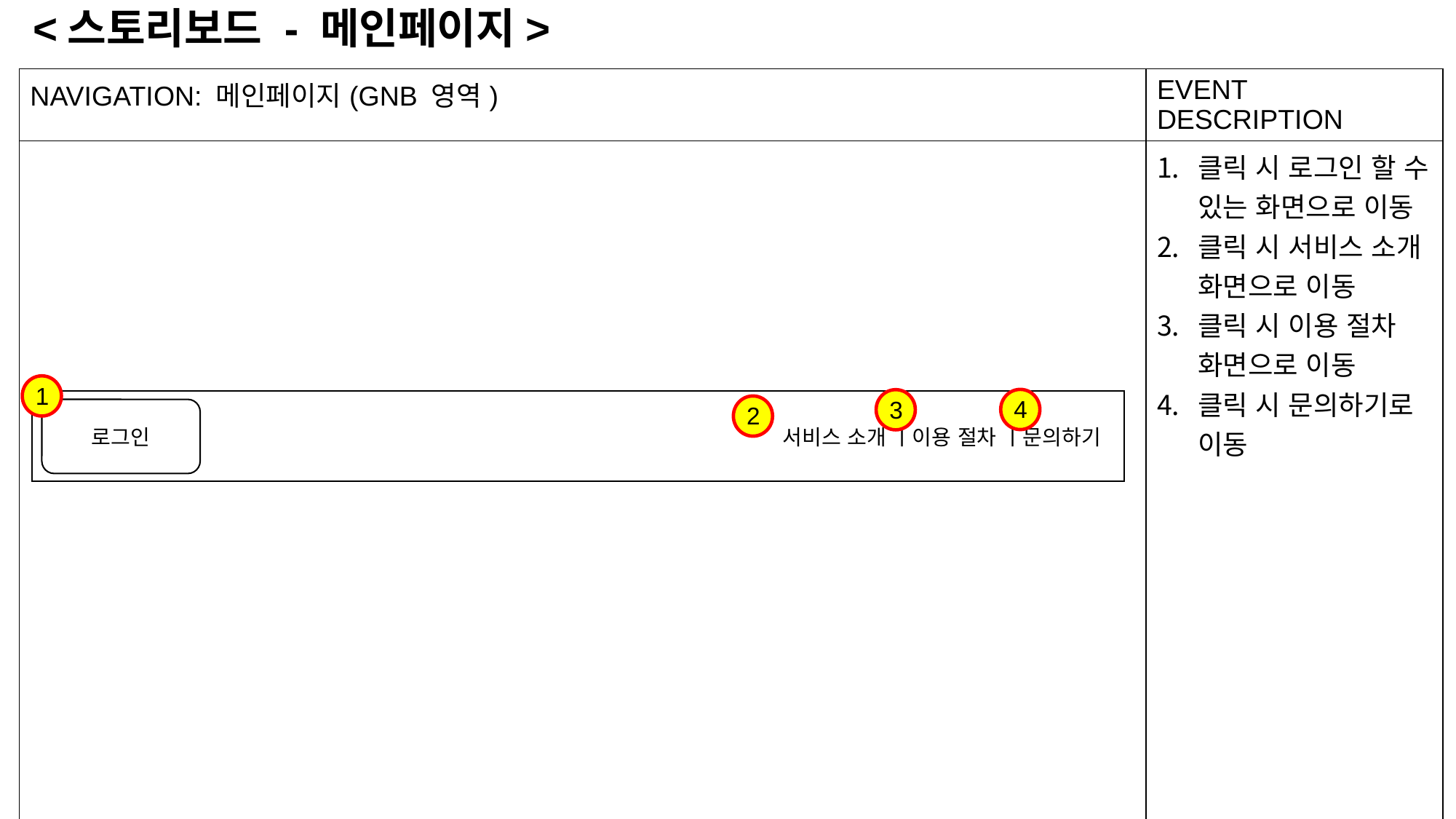

<스토리보드 - 메인페이지>
| NAVIGATION: 메인페이지(GNB 영역) | EVENT DESCRIPTION |
| --- | --- |
|  | 클릭 시 로그인 할 수 있는 화면으로 이동 클릭 시 서비스 소개 화면으로 이동 클릭 시 이용 절차 화면으로 이동 클릭 시 문의하기로 이동 |
1

4

3

서비스 소개 ㅣ이용 절차 ㅣ문의하기
2

로그인